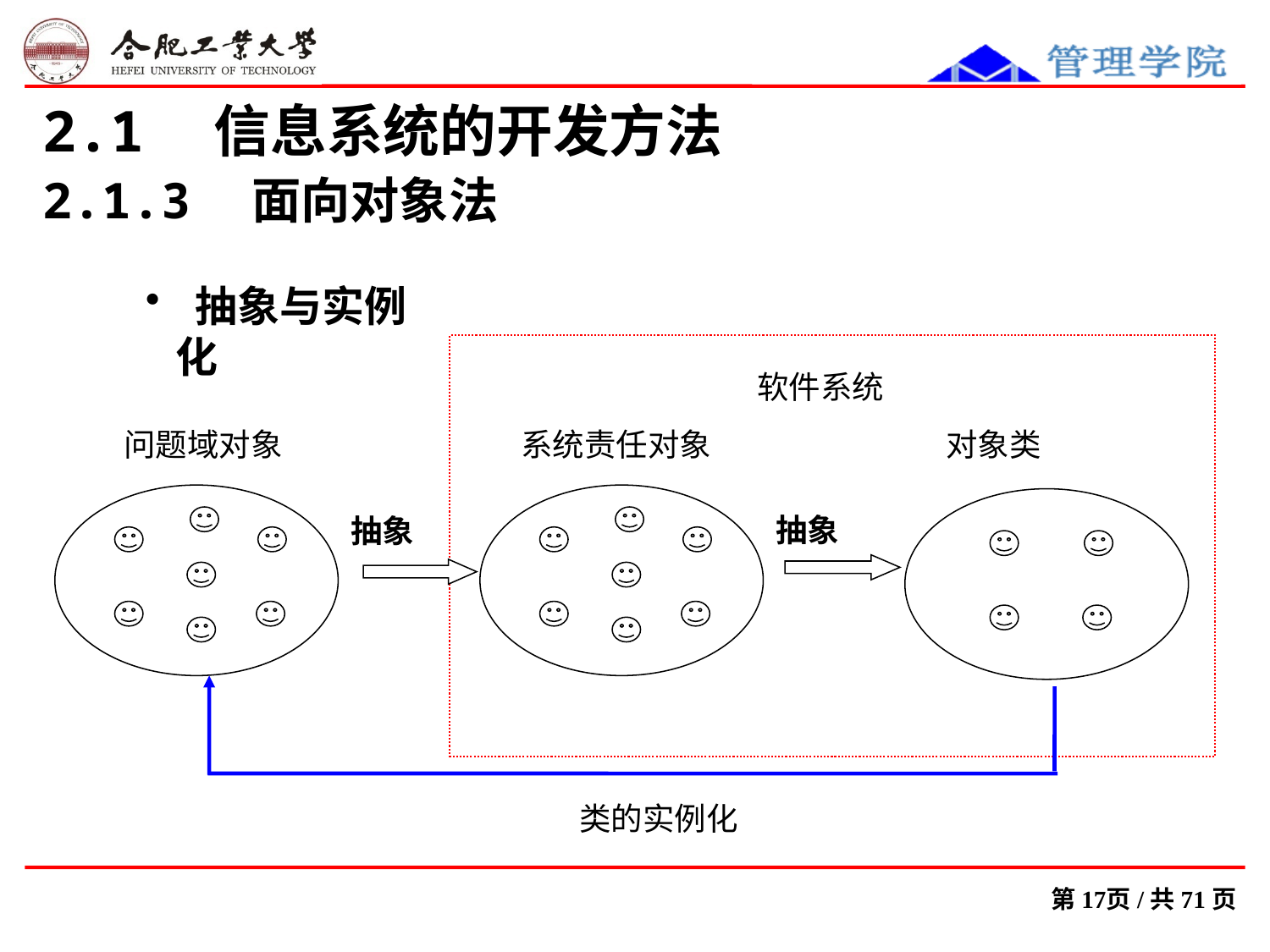

2.1　信息系统的开发方法
2.1.3　面向对象法
 抽象与实例化

软件系统
问题域对象
系统责任对象
对象类

抽象
抽象

类的实例化